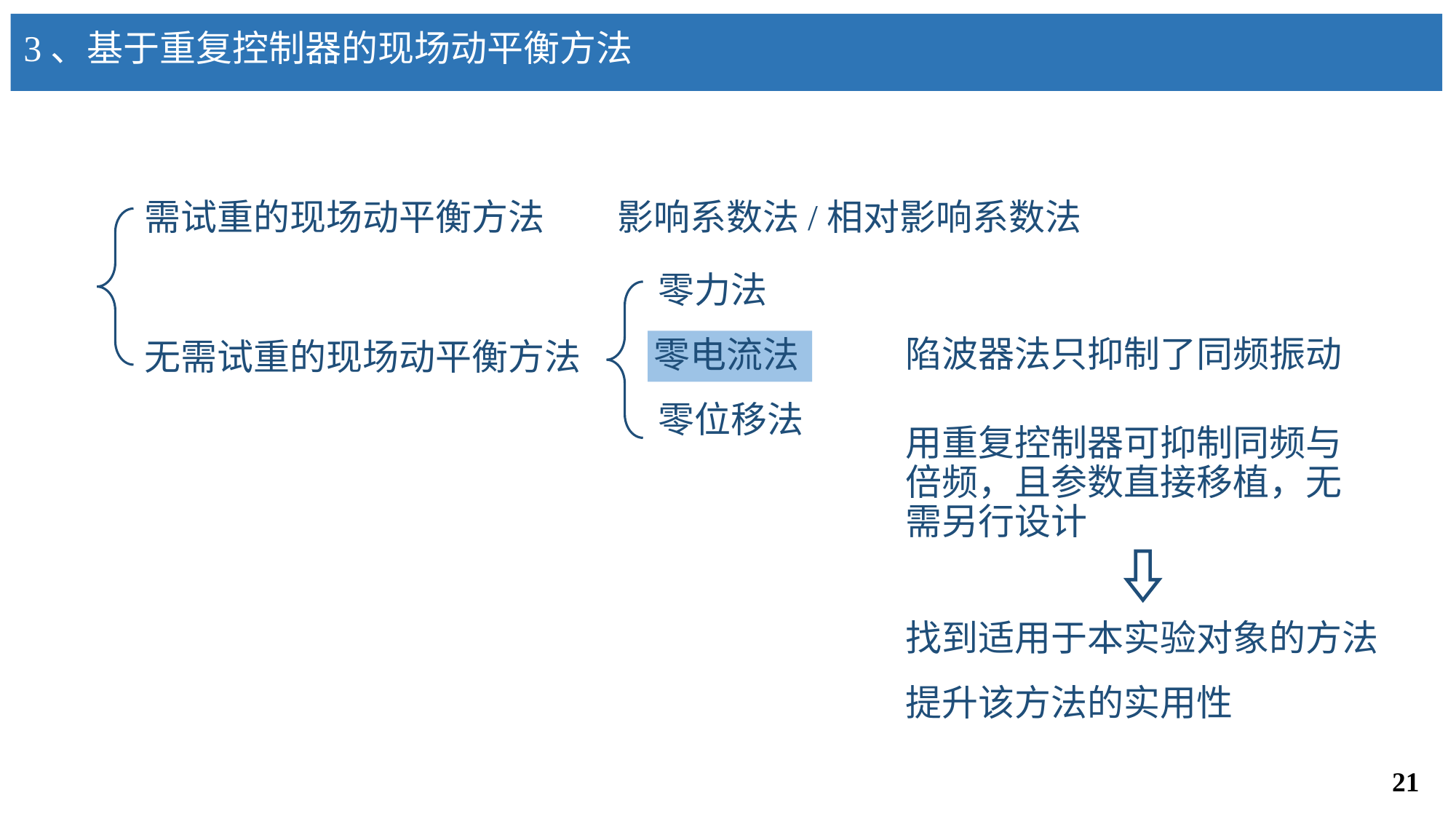

3、基于重复控制器的现场动平衡方法
需试重的现场动平衡方法
影响系数法/相对影响系数法

零力法

陷波器法只抑制了同频振动
零电流法
无需试重的现场动平衡方法
零位移法
用重复控制器可抑制同频与倍频，且参数直接移植，无需另行设计

找到适用于本实验对象的方法
提升该方法的实用性
21